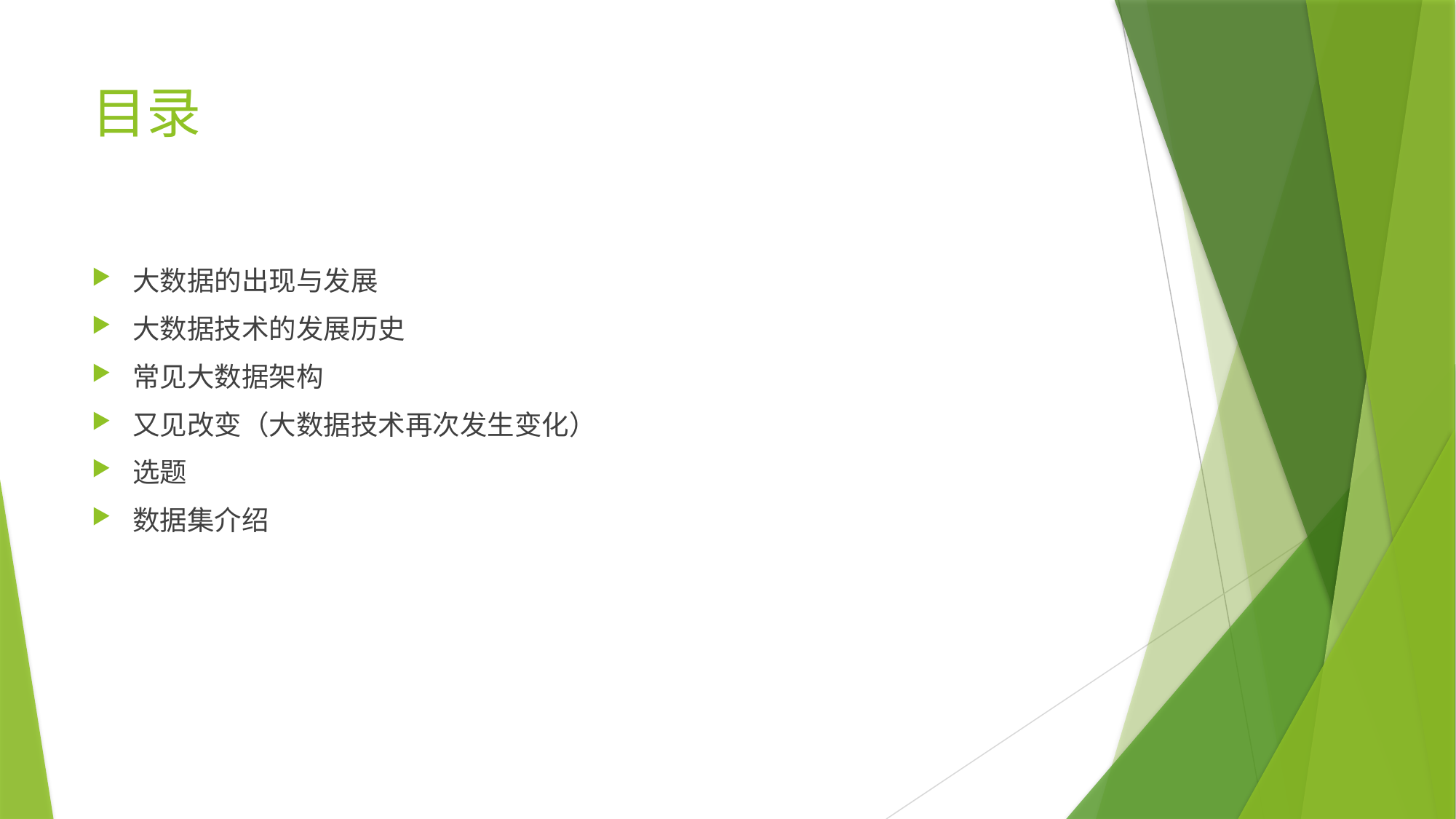

# 目录
大数据的出现与发展
大数据技术的发展历史
常见大数据架构
又见改变（大数据技术再次发生变化）
选题
数据集介绍